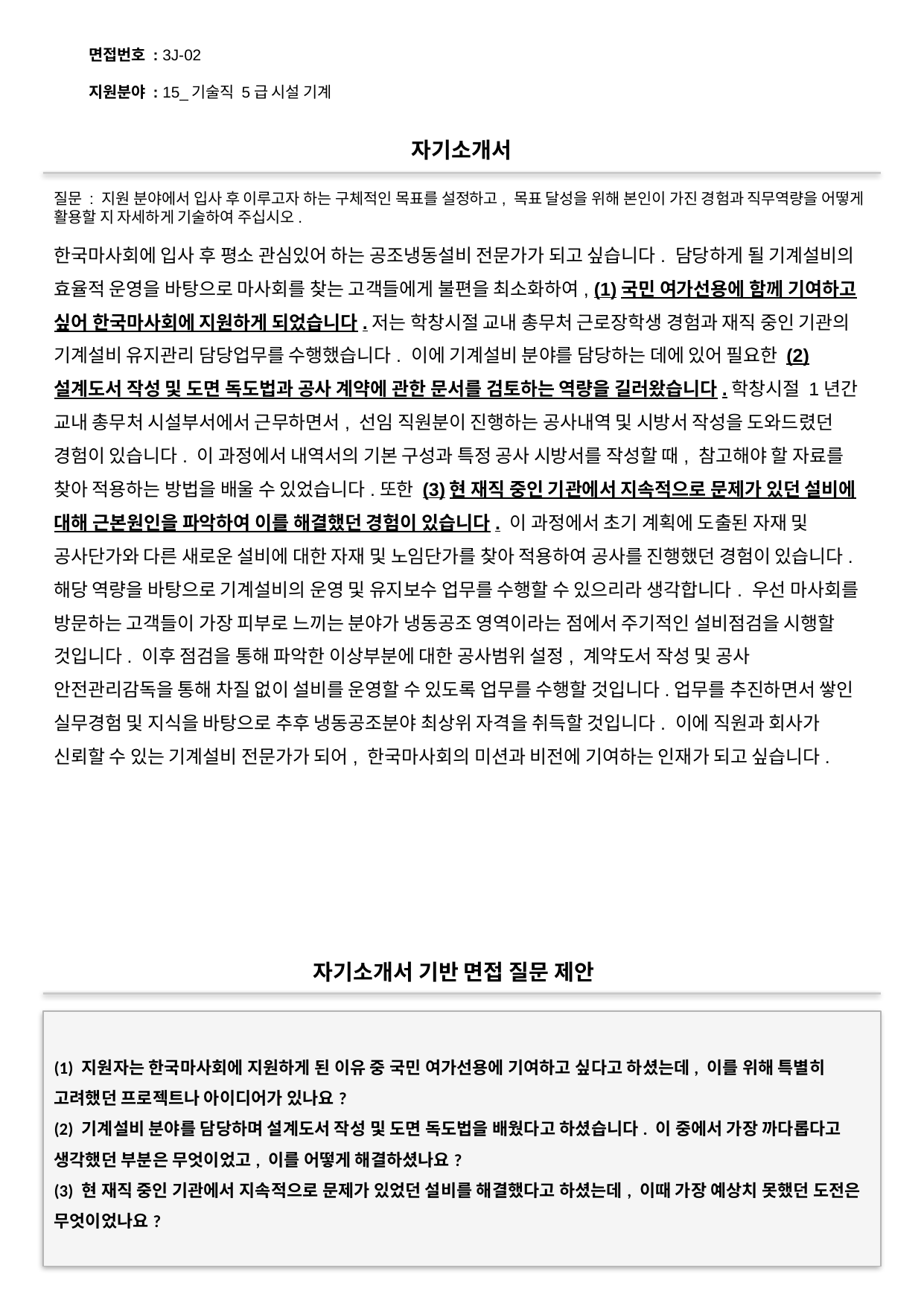

면접번호 : 3J-02

지원분야 : 15_기술직 5급 시설 기계
#

자기소개서

질문 : 지원 분야에서 입사 후 이루고자 하는 구체적인 목표를 설정하고, 목표 달성을 위해 본인이 가진 경험과 직무역량을 어떻게 활용할 지 자세하게 기술하여 주십시오.

한국마사회에 입사 후 평소 관심있어 하는 공조냉동설비 전문가가 되고 싶습니다. 담당하게 될 기계설비의 효율적 운영을 바탕으로 마사회를 찾는 고객들에게 불편을 최소화하여, (1)국민 여가선용에 함께 기여하고 싶어 한국마사회에 지원하게 되었습니다.저는 학창시절 교내 총무처 근로장학생 경험과 재직 중인 기관의 기계설비 유지관리 담당업무를 수행했습니다. 이에 기계설비 분야를 담당하는 데에 있어 필요한 (2)설계도서 작성 및 도면 독도법과 공사 계약에 관한 문서를 검토하는 역량을 길러왔습니다.학창시절 1년간 교내 총무처 시설부서에서 근무하면서, 선임 직원분이 진행하는 공사내역 및 시방서 작성을 도와드렸던 경험이 있습니다. 이 과정에서 내역서의 기본 구성과 특정 공사 시방서를 작성할 때, 참고해야 할 자료를 찾아 적용하는 방법을 배울 수 있었습니다.또한 (3)현 재직 중인 기관에서 지속적으로 문제가 있던 설비에 대해 근본원인을 파악하여 이를 해결했던 경험이 있습니다. 이 과정에서 초기 계획에 도출된 자재 및 공사단가와 다른 새로운 설비에 대한 자재 및 노임단가를 찾아 적용하여 공사를 진행했던 경험이 있습니다.해당 역량을 바탕으로 기계설비의 운영 및 유지보수 업무를 수행할 수 있으리라 생각합니다. 우선 마사회를 방문하는 고객들이 가장 피부로 느끼는 분야가 냉동공조 영역이라는 점에서 주기적인 설비점검을 시행할 것입니다. 이후 점검을 통해 파악한 이상부분에 대한 공사범위 설정, 계약도서 작성 및 공사 안전관리감독을 통해 차질 없이 설비를 운영할 수 있도록 업무를 수행할 것입니다.업무를 추진하면서 쌓인 실무경험 및 지식을 바탕으로 추후 냉동공조분야 최상위 자격을 취득할 것입니다. 이에 직원과 회사가 신뢰할 수 있는 기계설비 전문가가 되어, 한국마사회의 미션과 비전에 기여하는 인재가 되고 싶습니다.

자기소개서 기반 면접 질문 제안

(1) 지원자는 한국마사회에 지원하게 된 이유 중 국민 여가선용에 기여하고 싶다고 하셨는데, 이를 위해 특별히 고려했던 프로젝트나 아이디어가 있나요?
(2) 기계설비 분야를 담당하며 설계도서 작성 및 도면 독도법을 배웠다고 하셨습니다. 이 중에서 가장 까다롭다고 생각했던 부분은 무엇이었고, 이를 어떻게 해결하셨나요?
(3) 현 재직 중인 기관에서 지속적으로 문제가 있었던 설비를 해결했다고 하셨는데, 이때 가장 예상치 못했던 도전은 무엇이었나요?